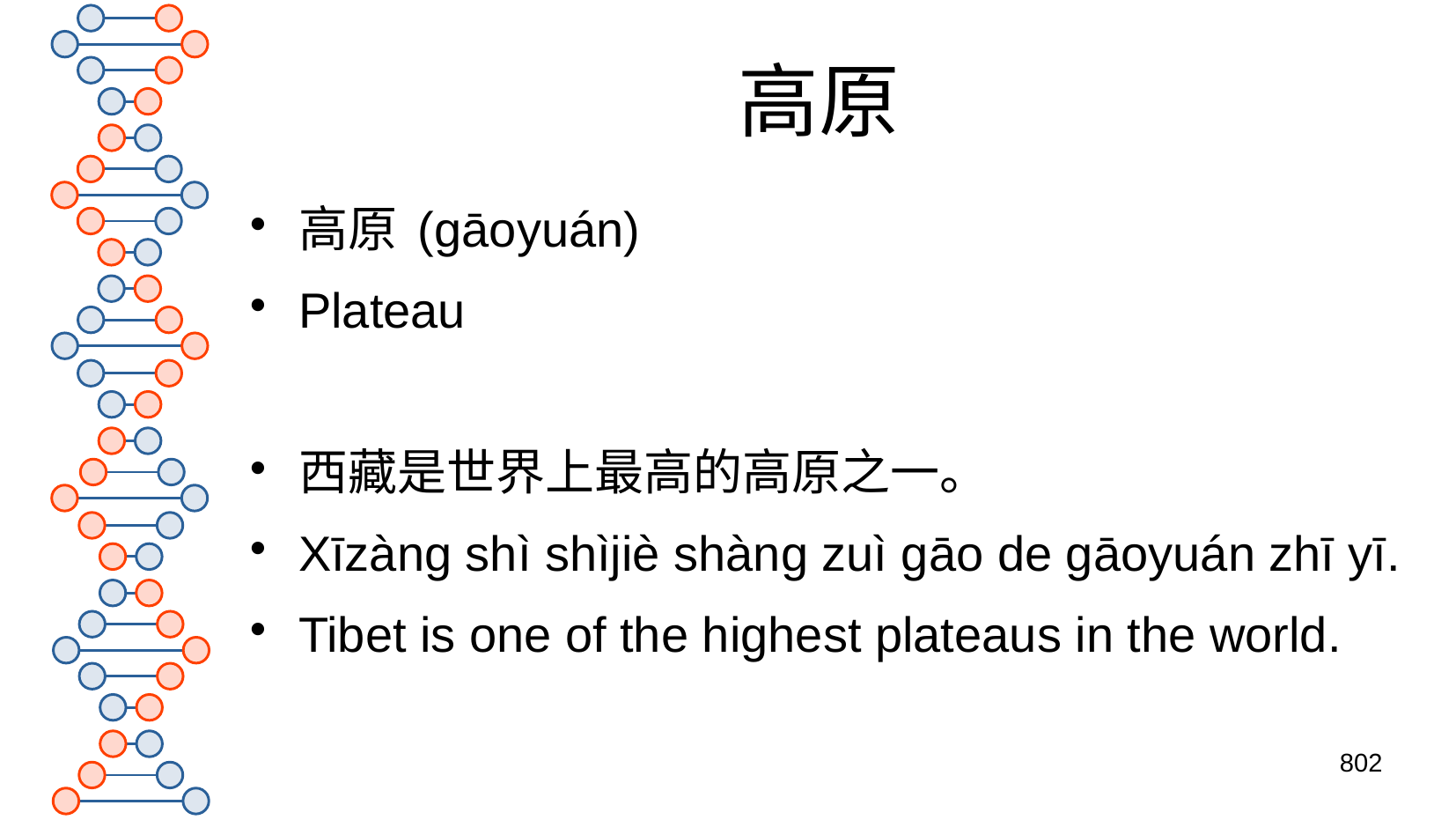

# 高原
高原 (gāoyuán)
Plateau

西藏是世界上最高的高原之一。
Xīzàng shì shìjiè shàng zuì gāo de gāoyuán zhī yī.
Tibet is one of the highest plateaus in the world.

802